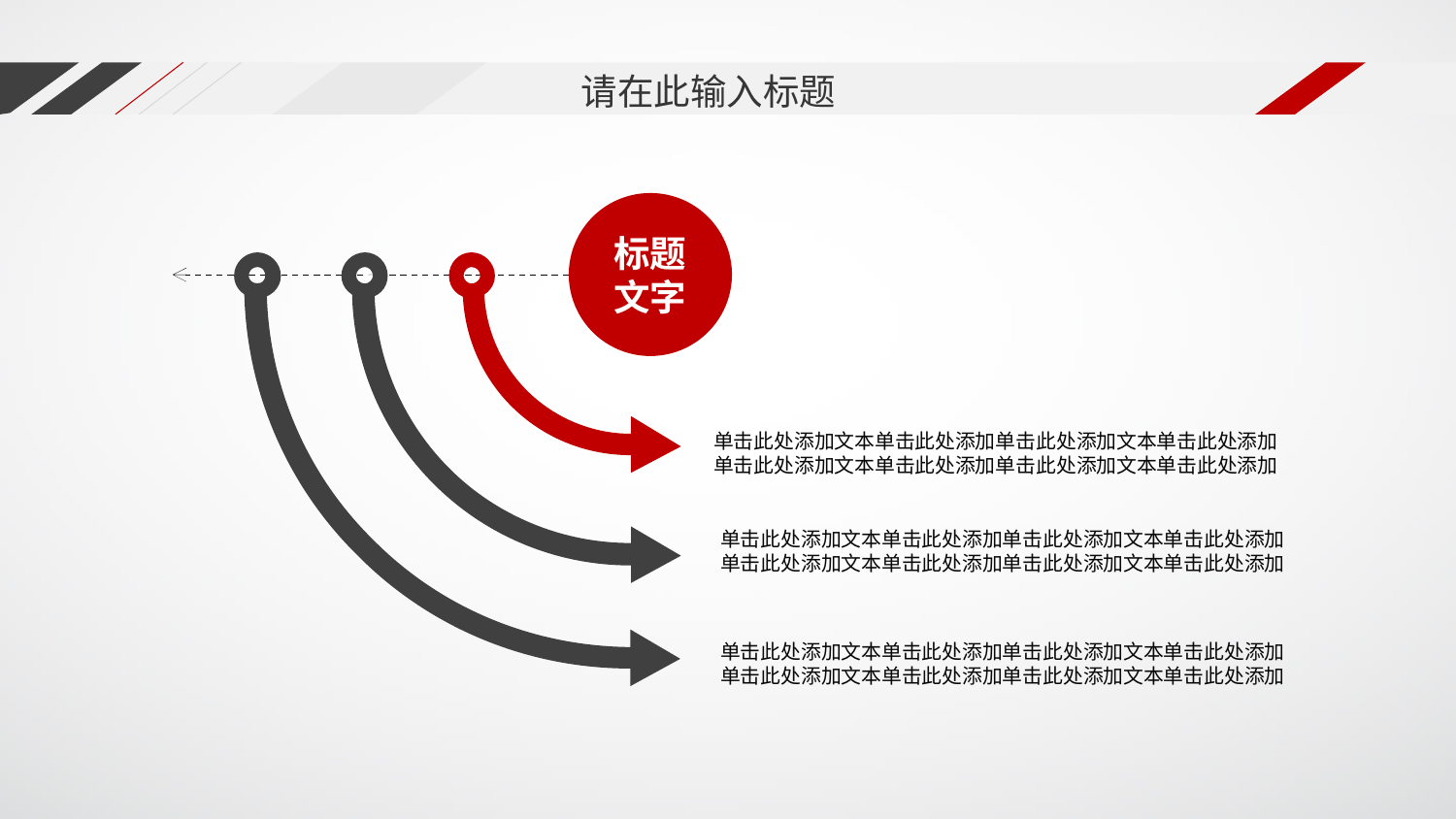

请在此输入标题
标题文字

单击此处添加文本单击此处添加单击此处添加文本单击此处添加
单击此处添加文本单击此处添加单击此处添加文本单击此处添加
单击此处添加文本单击此处添加单击此处添加文本单击此处添加
单击此处添加文本单击此处添加单击此处添加文本单击此处添加
单击此处添加文本单击此处添加单击此处添加文本单击此处添加
单击此处添加文本单击此处添加单击此处添加文本单击此处添加